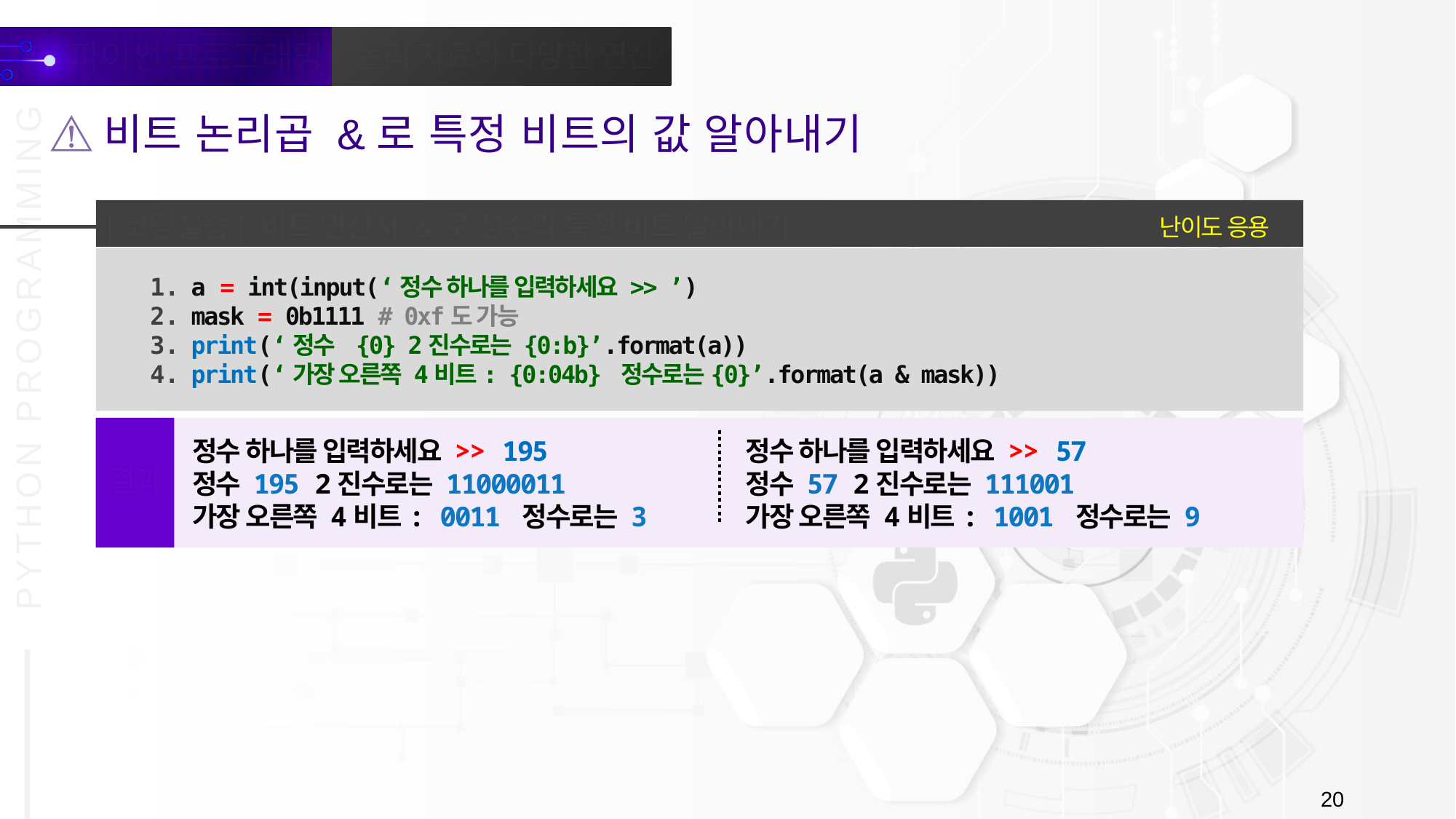

비트 논리곱 &로 특정 비트의 값 알아내기

난이도 응용
[코딩실습] 비트 연산자 &로 정수의 특정 비트 알아내기
a = int(input(‘정수 하나를 입력하세요 >> ’)
mask = 0b1111 # 0xf도 가능
print(‘정수 {0} 2진수로는 {0:b}’.format(a))
print(‘가장 오른쪽 4비트: {0:04b} 정수로는{0}’.format(a & mask))
정수 하나를 입력하세요 >> 195
정수 195 2진수로는 11000011
가장 오른쪽 4비트: 0011 정수로는 3

정수 하나를 입력하세요 >> 57
정수 57 2진수로는 111001
가장 오른쪽 4비트: 1001 정수로는 9
결과
20